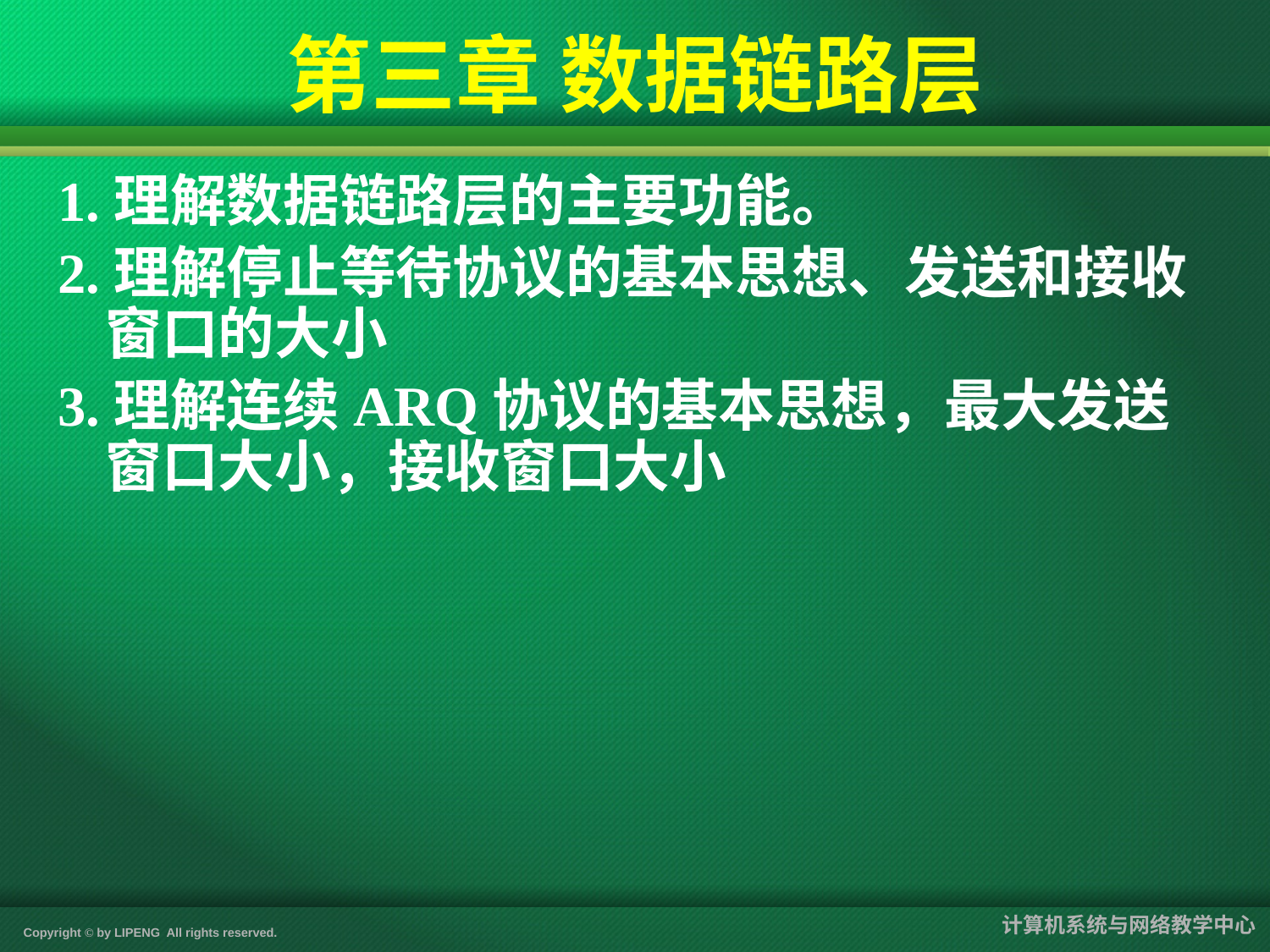

# 第三章 数据链路层
1.理解数据链路层的主要功能。
2.理解停止等待协议的基本思想、发送和接收窗口的大小
3.理解连续ARQ协议的基本思想，最大发送窗口大小，接收窗口大小